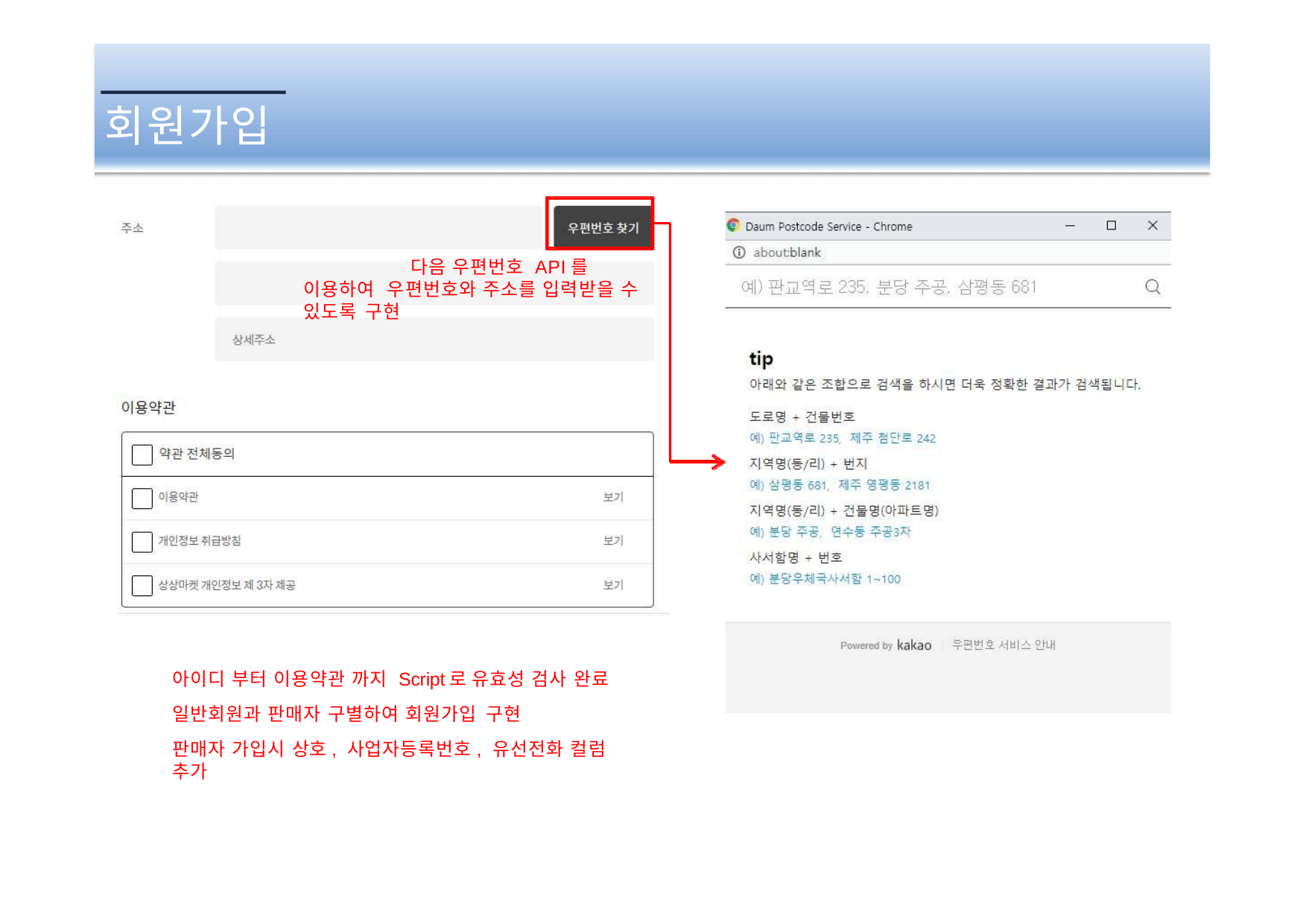

# 회원가입

다음 우편번호 API를 이용하여  우편번호와 주소를 입력받을 수 있도록 구현
아이디 부터 이용약관 까지 Script로 유효성 검사 완료

일반회원과 판매자 구별하여 회원가입 구현

판매자 가입시 상호, 사업자등록번호, 유선전화 컬럼 추가